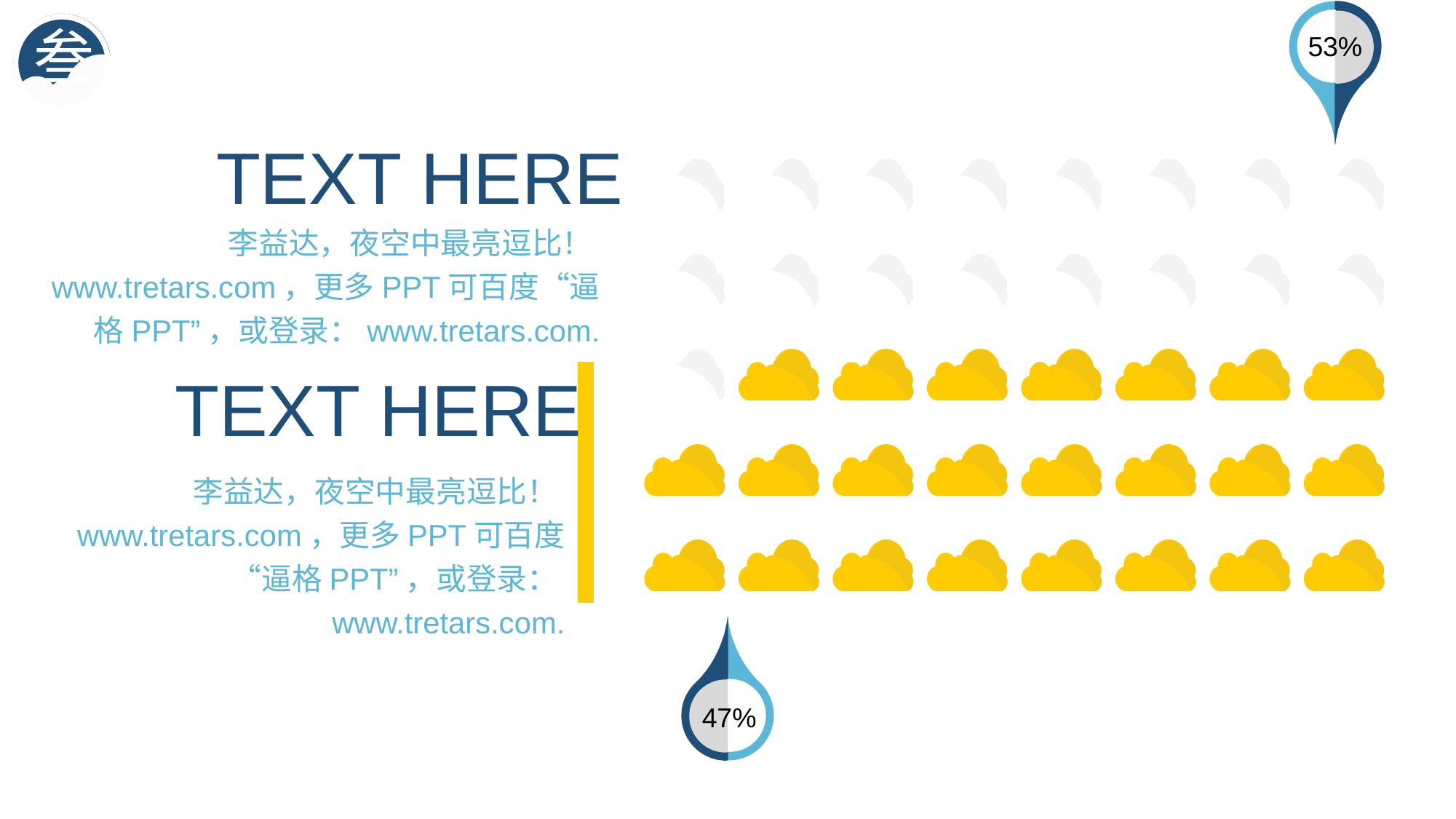

叁

53%
TEXT HERE

李益达，夜空中最亮逗比！www.tretars.com，更多PPT可百度“逼格PPT”，或登录：www.tretars.com.
TEXT HERE
李益达，夜空中最亮逗比！www.tretars.com，更多PPT可百度“逼格PPT”，或登录：www.tretars.com.

47%